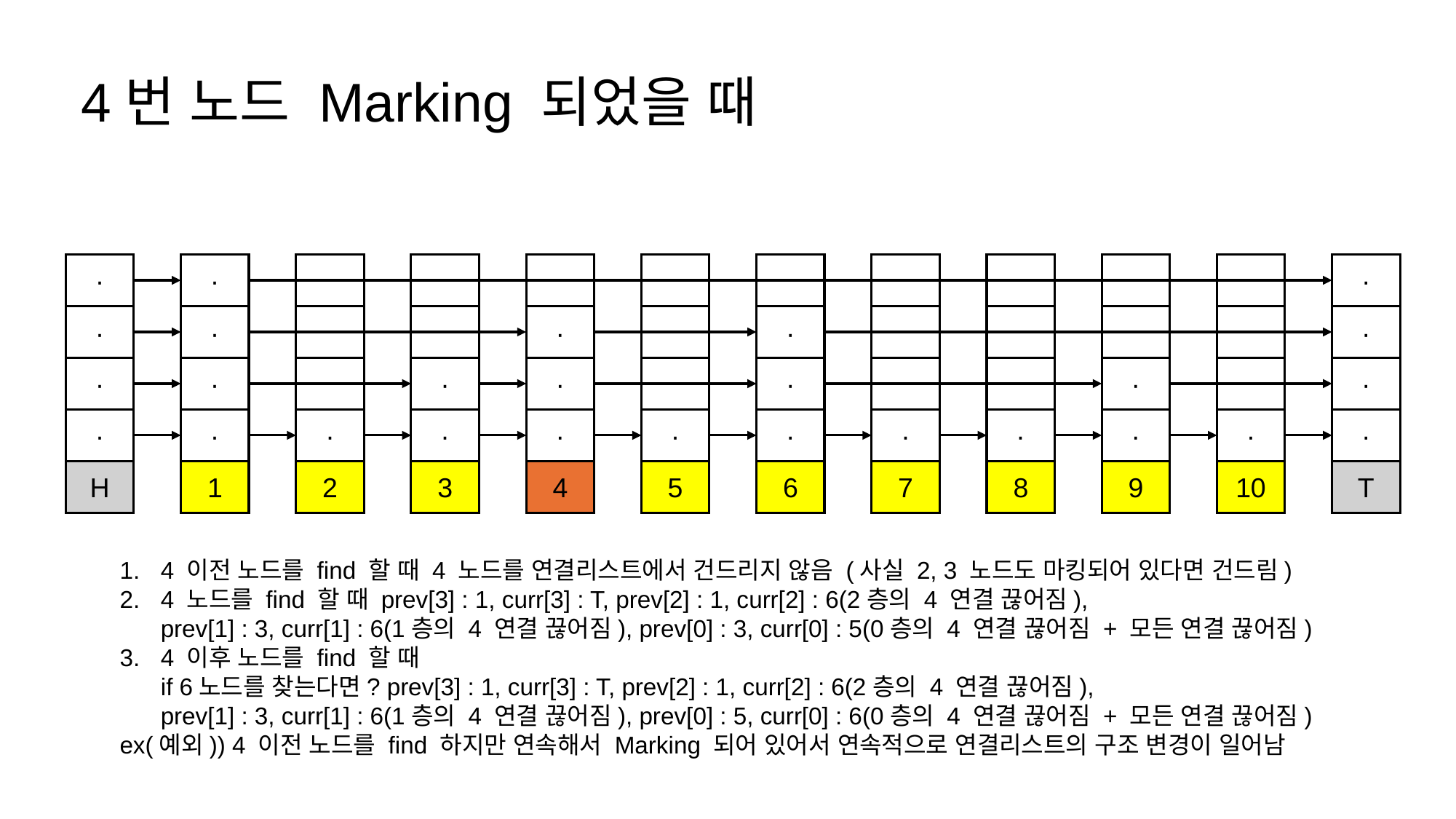

4번 노드 Marking 되었을 때
·
·
·
·
H
·
·
·
·
1

·
2

·
·
3

·
·
·
4

·
5

·
·
·
6

·
7

·
8

·
·
9

·
10
·
·
·
·
T
4 이전 노드를 find 할 때 4 노드를 연결리스트에서 건드리지 않음 (사실 2, 3 노드도 마킹되어 있다면 건드림)
4 노드를 find 할 때 prev[3] : 1, curr[3] : T, prev[2] : 1, curr[2] : 6(2층의 4 연결 끊어짐),
prev[1] : 3, curr[1] : 6(1층의 4 연결 끊어짐), prev[0] : 3, curr[0] : 5(0층의 4 연결 끊어짐 + 모든 연결 끊어짐)
4 이후 노드를 find 할 때
if 6노드를 찾는다면? prev[3] : 1, curr[3] : T, prev[2] : 1, curr[2] : 6(2층의 4 연결 끊어짐),
prev[1] : 3, curr[1] : 6(1층의 4 연결 끊어짐), prev[0] : 5, curr[0] : 6(0층의 4 연결 끊어짐 + 모든 연결 끊어짐)
ex(예외)) 4 이전 노드를 find 하지만 연속해서 Marking 되어 있어서 연속적으로 연결리스트의 구조 변경이 일어남